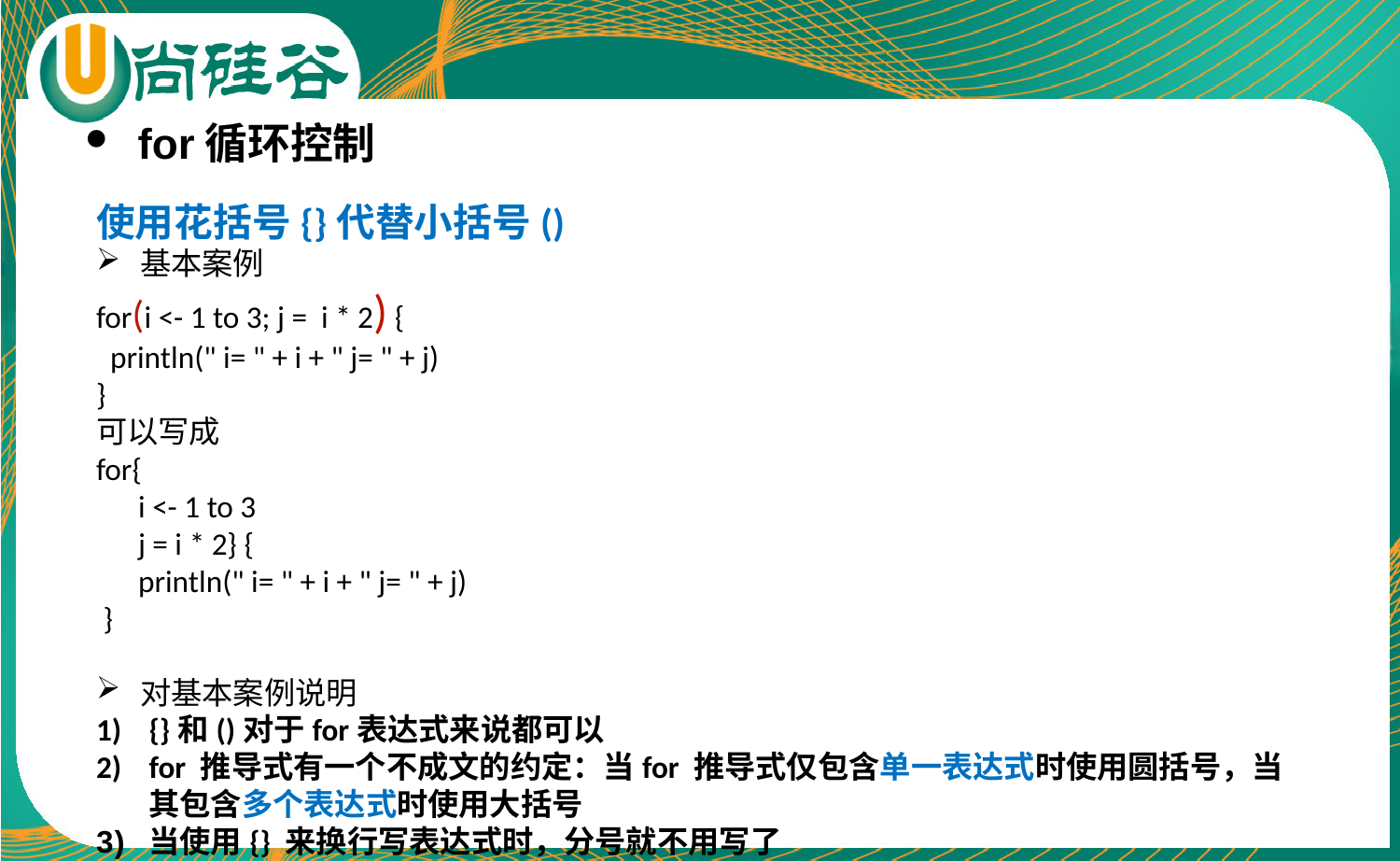

for循环控制

使用花括号{}代替小括号()
基本案例
for(i <- 1 to 3; j =  i * 2) {
  println(" i= " + i + " j= " + j)
}
可以写成
for{
      i <- 1 to 3
      j = i * 2} {
      println(" i= " + i + " j= " + j)
 }

对基本案例说明
{}和()对于for表达式来说都可以
for 推导式有一个不成文的约定：当for 推导式仅包含单一表达式时使用圆括号，当其包含多个表达式时使用大括号
当使用{} 来换行写表达式时，分号就不用写了